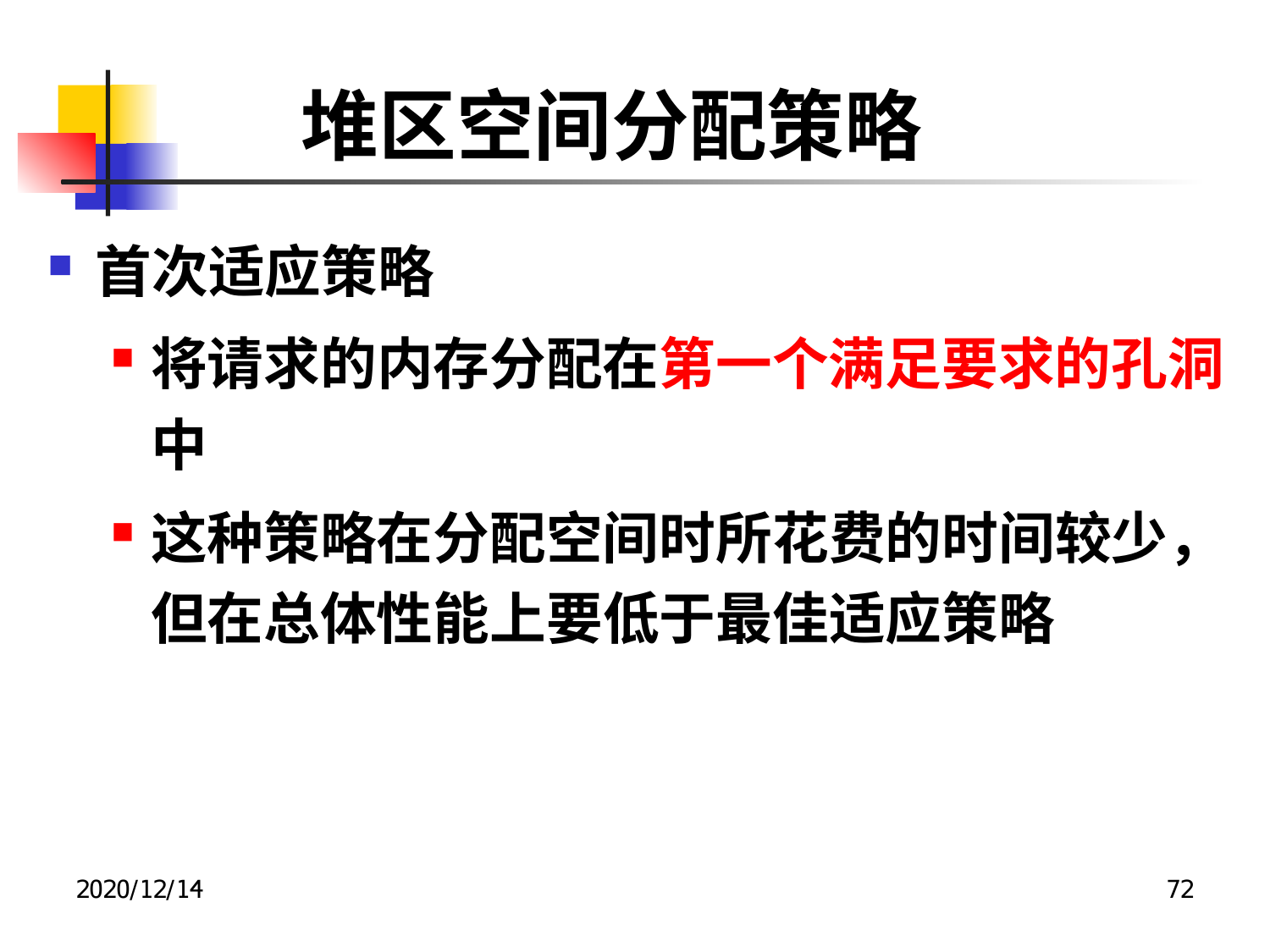

# 堆区空间分配策略
首次适应策略
将请求的内存分配在第一个满足要求的孔洞中
这种策略在分配空间时所花费的时间较少，但在总体性能上要低于最佳适应策略
2020/12/14
72